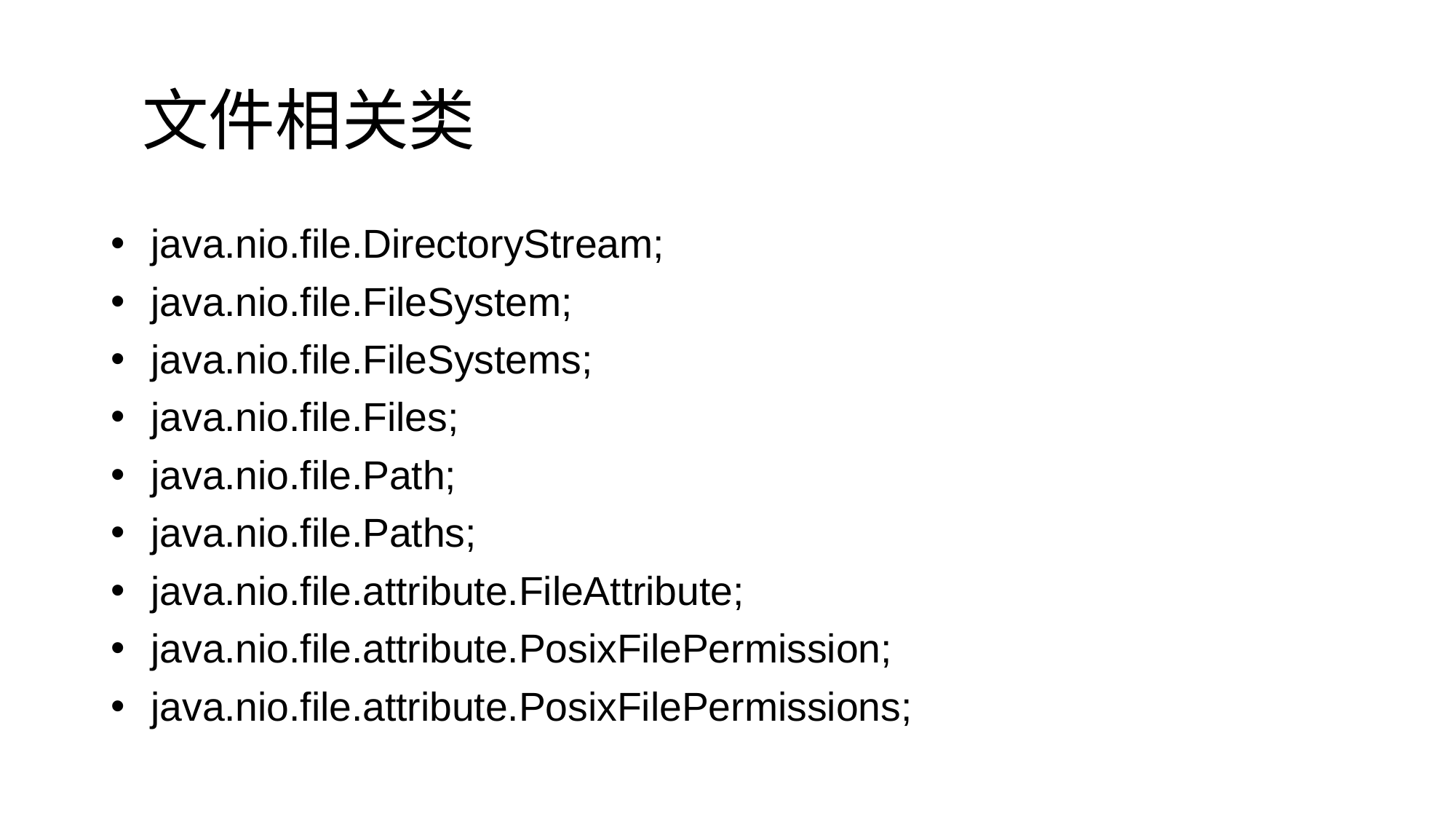

# 文件相关类
 java.nio.file.DirectoryStream;
 java.nio.file.FileSystem;
 java.nio.file.FileSystems;
 java.nio.file.Files;
 java.nio.file.Path;
 java.nio.file.Paths;
 java.nio.file.attribute.FileAttribute;
 java.nio.file.attribute.PosixFilePermission;
 java.nio.file.attribute.PosixFilePermissions;